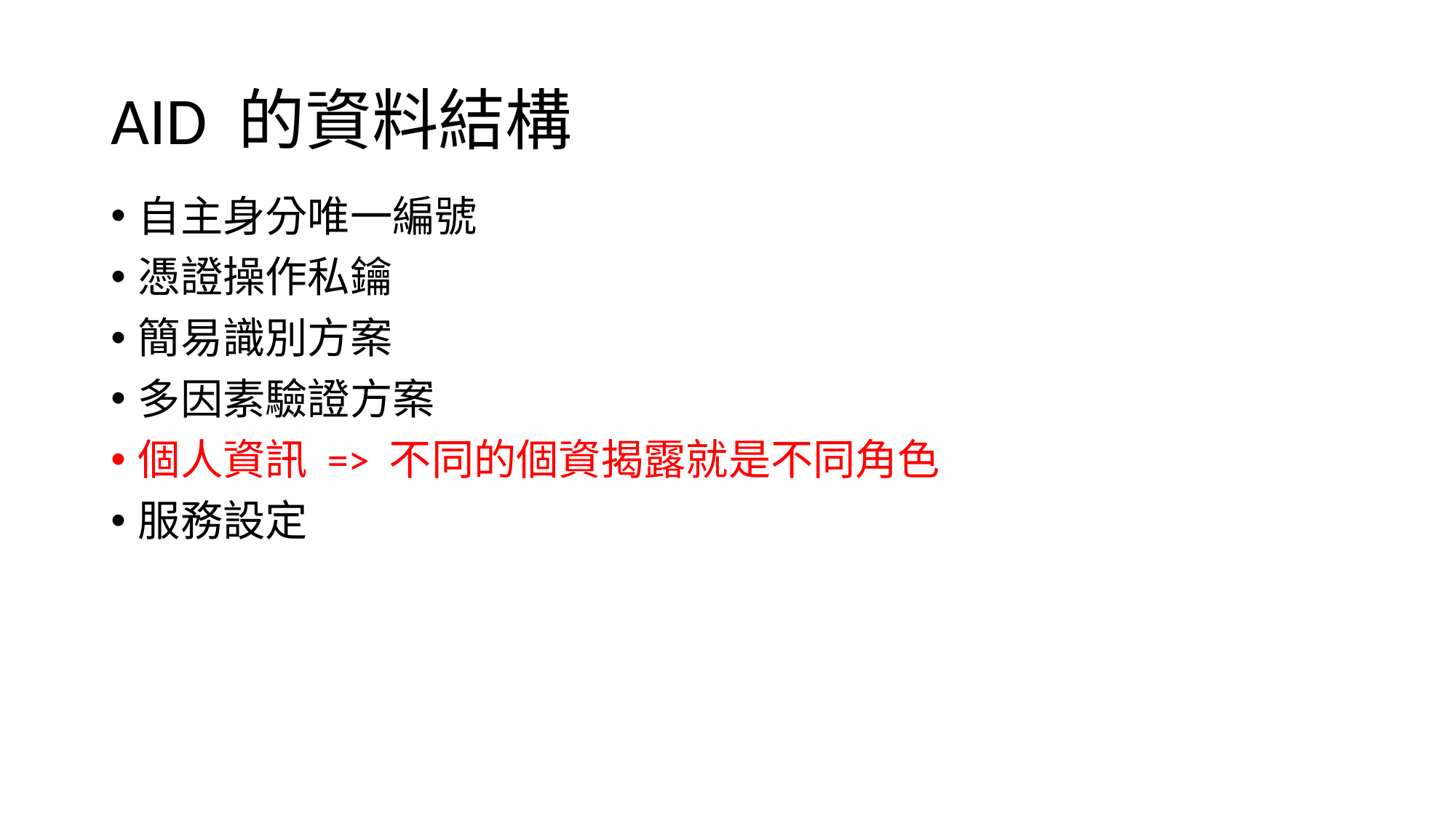

# AID 的資料結構
自主身分唯一編號
憑證操作私鑰
簡易識別方案
多因素驗證方案
個人資訊 => 不同的個資揭露就是不同角色
服務設定